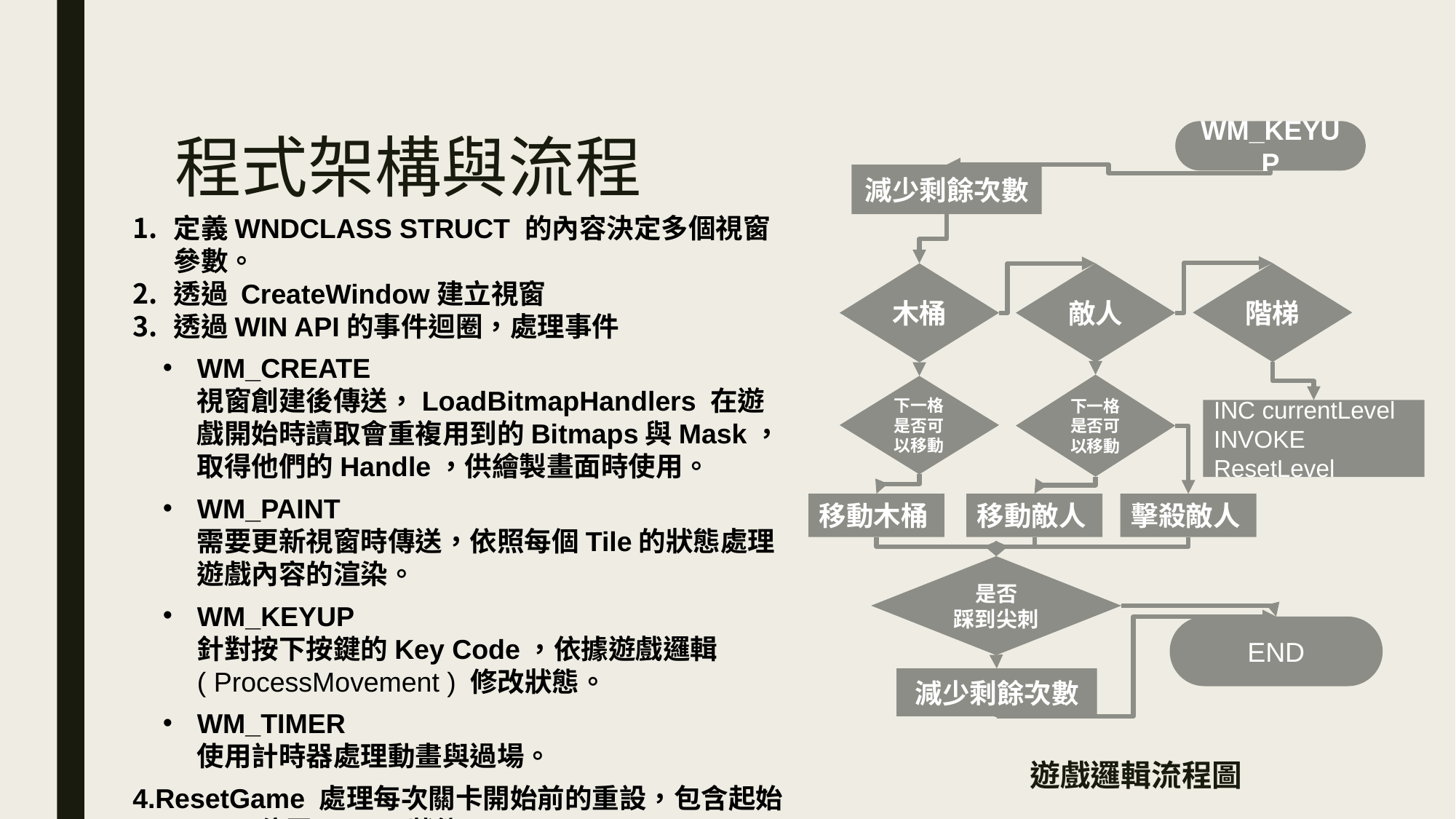

# 程式架構與流程
WM_KEYUP
減少剩餘次數
定義WNDCLASS STRUCT 的內容決定多個視窗參數。
透過 CreateWindow建立視窗
透過WIN API的事件迴圈，處理事件
WM_CREATE
視窗創建後傳送，LoadBitmapHandlers 在遊戲開始時讀取會重複用到的Bitmaps與Mask，
取得他們的Handle，供繪製畫面時使用。
WM_PAINT
需要更新視窗時傳送，依照每個Tile的狀態處理遊戲內容的渲染。
WM_KEYUP
針對按下按鍵的Key Code，依據遊戲邏輯 ( ProcessMovement ) 修改狀態。
WM_TIMER
使用計時器處理動畫與過場。
ResetGame 處理每次關卡開始前的重設，包含起始	位置、Tile 狀態、Timer。
階梯
木桶
敵人
下一格是否可以移動
下一格是否可以移動
INC currentLevel
INVOKE ResetLevel
擊殺敵人
移動敵人
移動木桶
是否
踩到尖刺
END
減少剩餘次數
遊戲邏輯流程圖